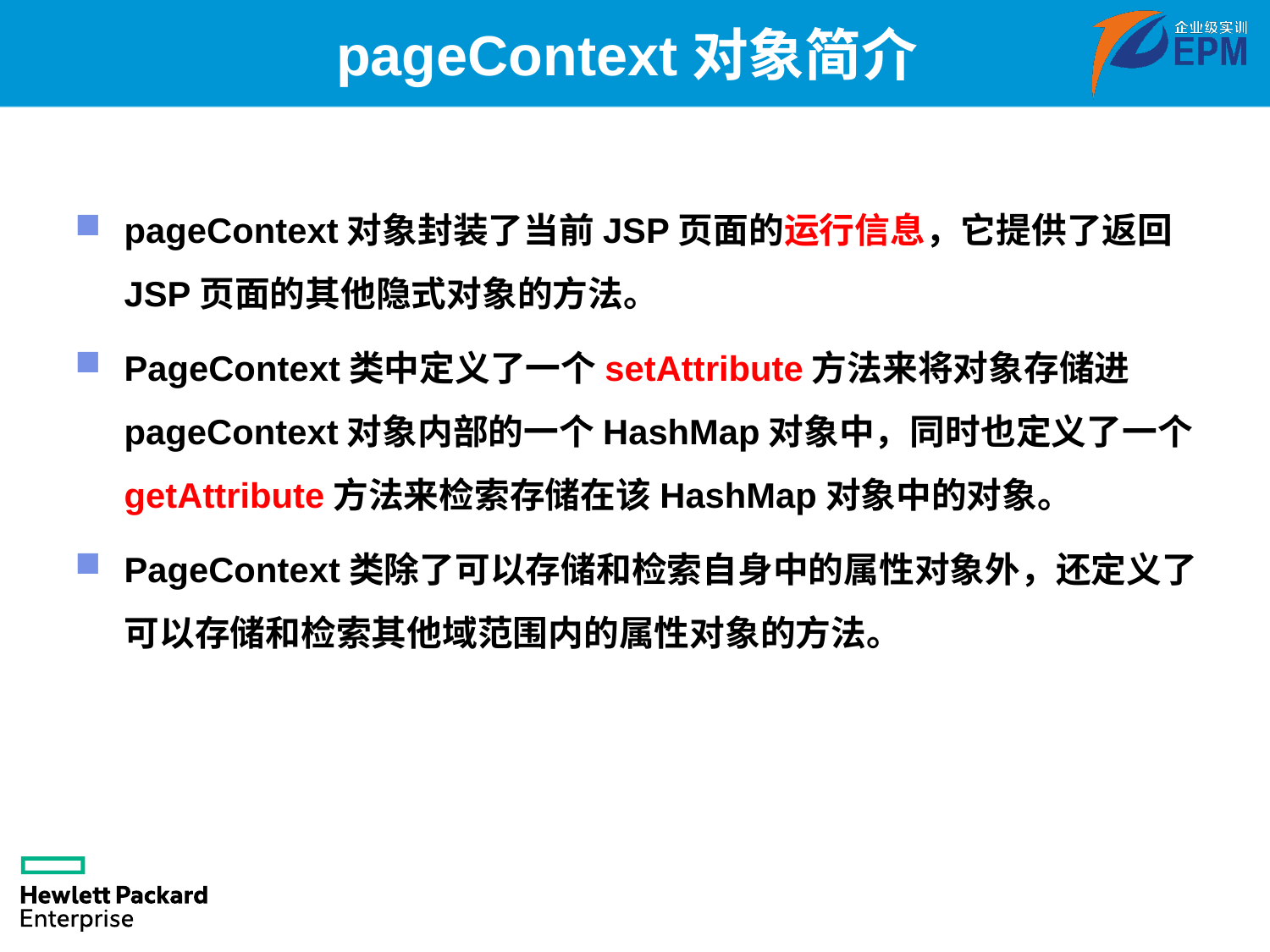

# pageContext对象简介
pageContext对象封装了当前JSP页面的运行信息，它提供了返回JSP页面的其他隐式对象的方法。
PageContext类中定义了一个setAttribute方法来将对象存储进pageContext对象内部的一个HashMap对象中，同时也定义了一个getAttribute方法来检索存储在该HashMap对象中的对象。
PageContext类除了可以存储和检索自身中的属性对象外，还定义了可以存储和检索其他域范围内的属性对象的方法。